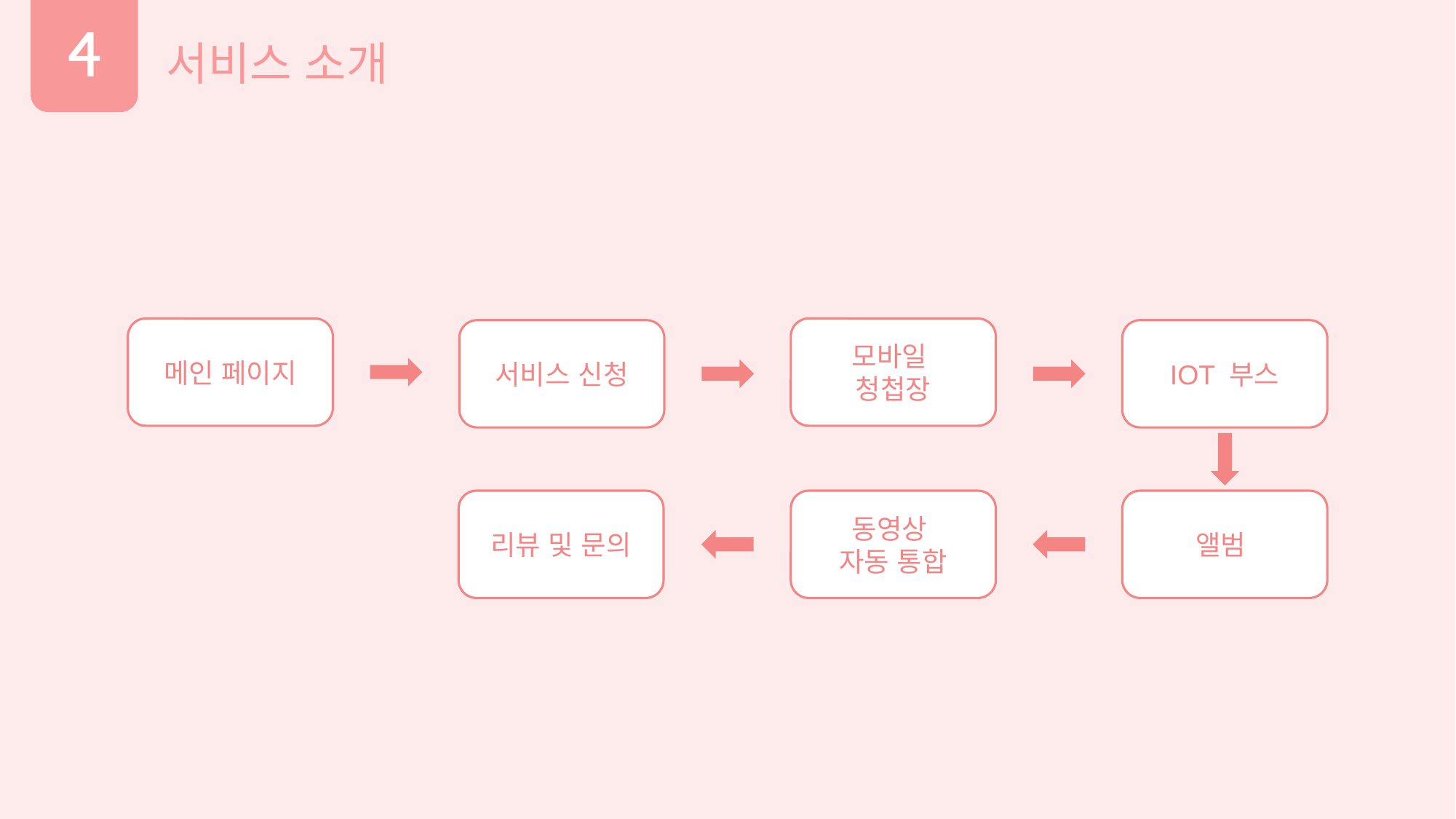

4
서비스 소개
메인 페이지
모바일
청첩장
IOT 부스
서비스 신청

리뷰 및 문의
동영상
자동 통합
앨범